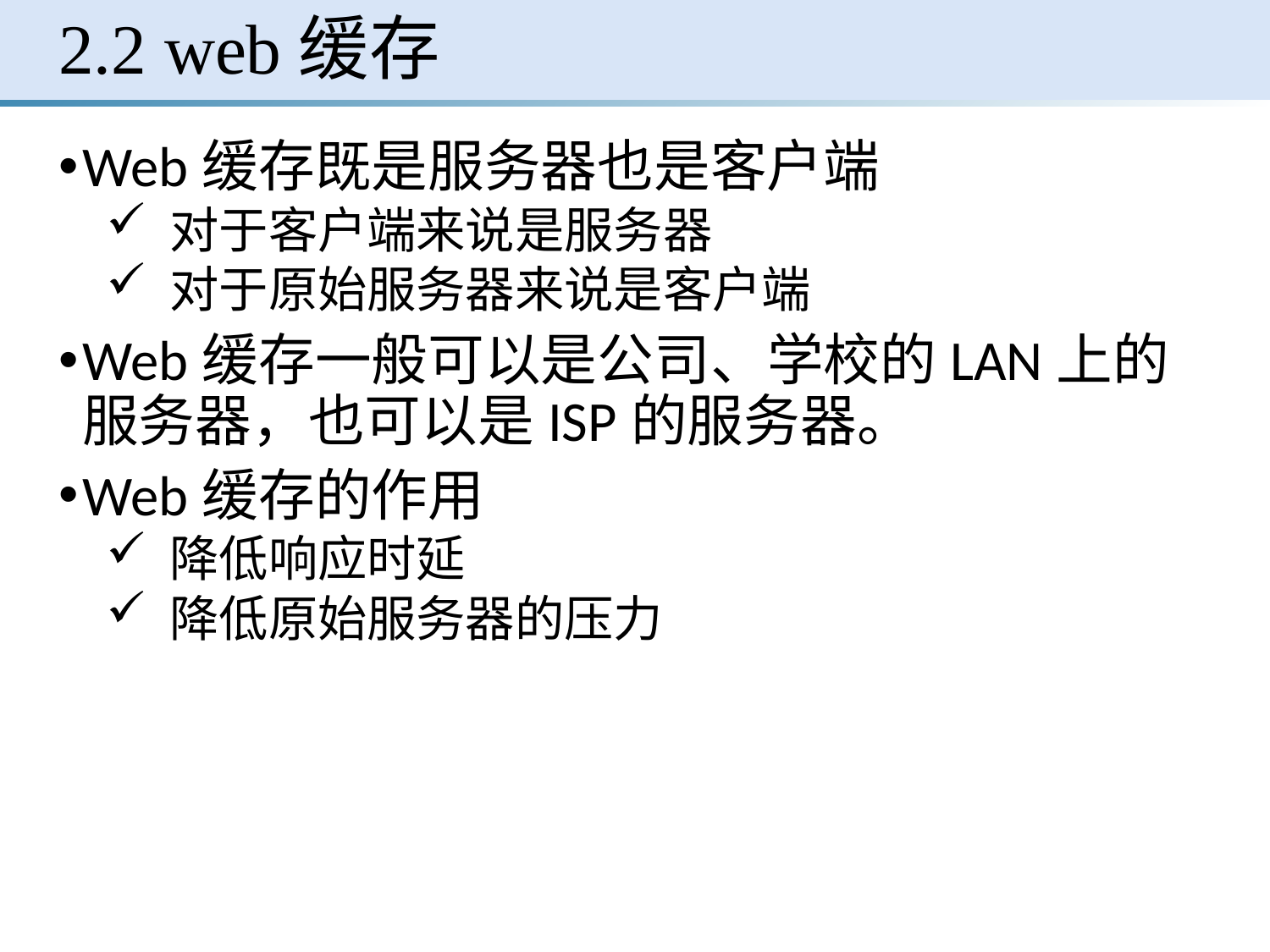

# 2.2 web缓存
Web缓存既是服务器也是客户端
 对于客户端来说是服务器
 对于原始服务器来说是客户端
Web缓存一般可以是公司、学校的LAN上的服务器，也可以是ISP的服务器。
Web缓存的作用
 降低响应时延
 降低原始服务器的压力